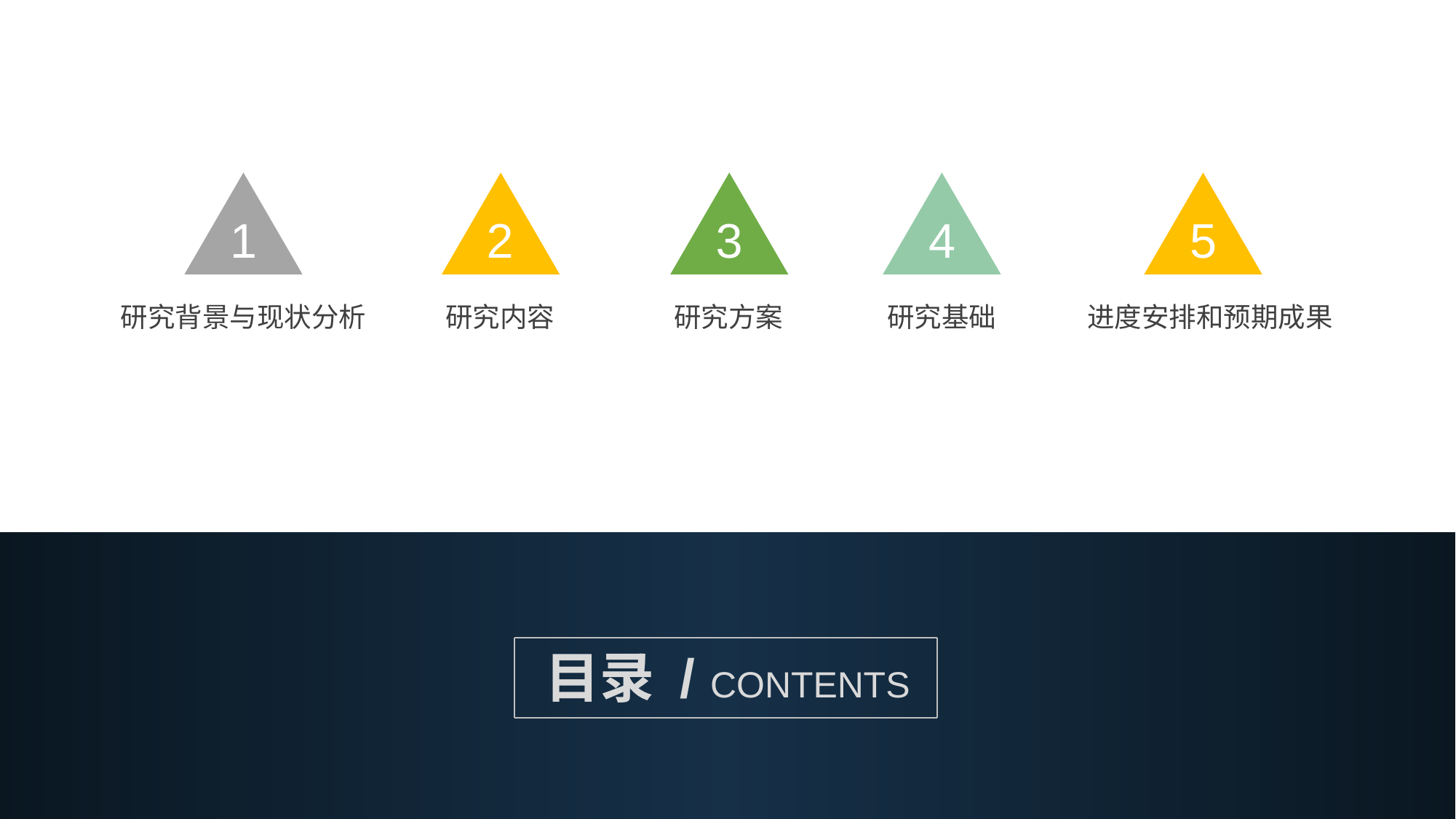

2

4

1

3

5
研究内容
研究基础
研究背景与现状分析
研究方案
进度安排和预期成果
目录 / CONTENTS